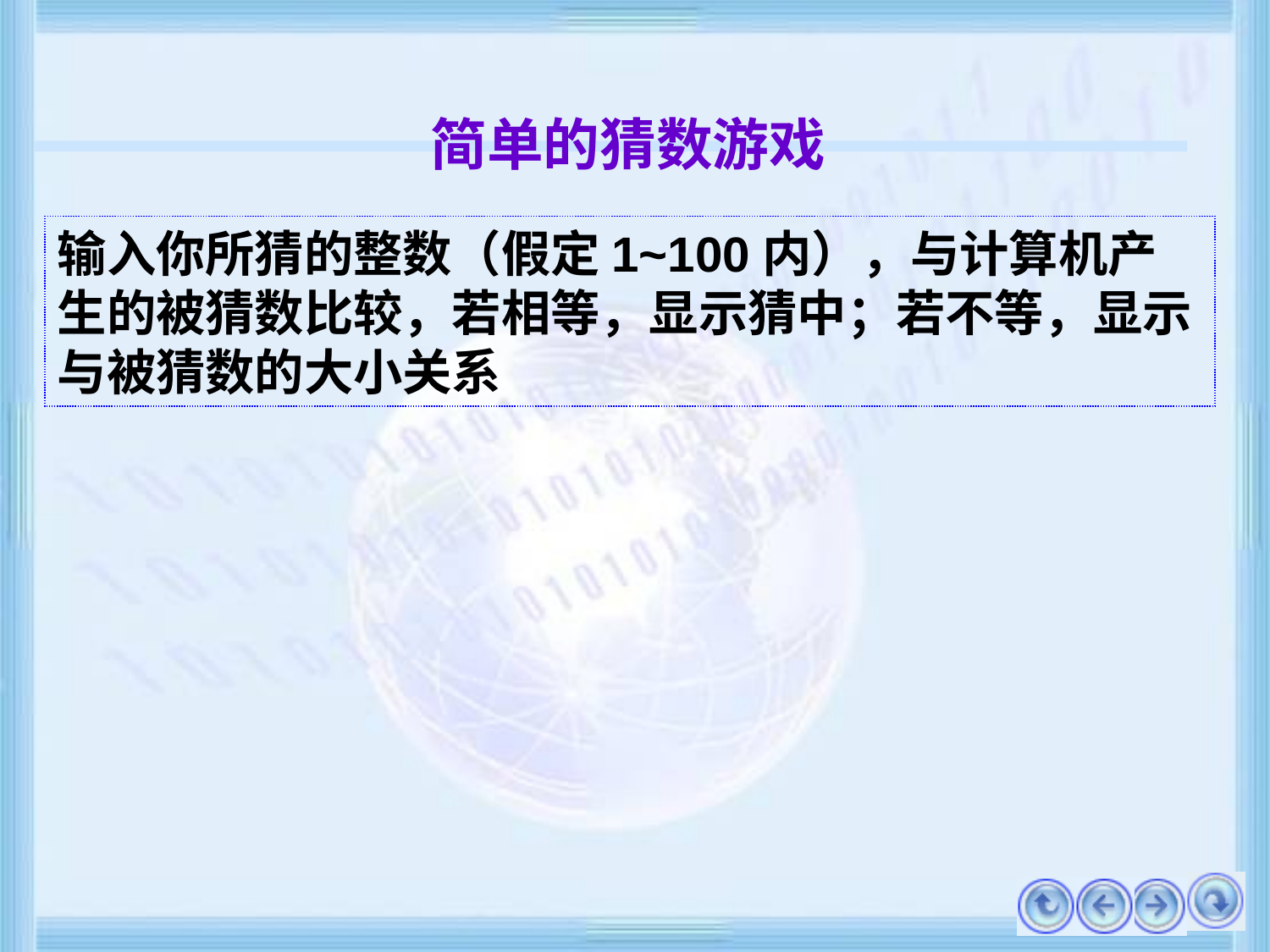

# 简单的猜数游戏

输入你所猜的整数（假定1~100内），与计算机产生的被猜数比较，若相等，显示猜中；若不等，显示与被猜数的大小关系